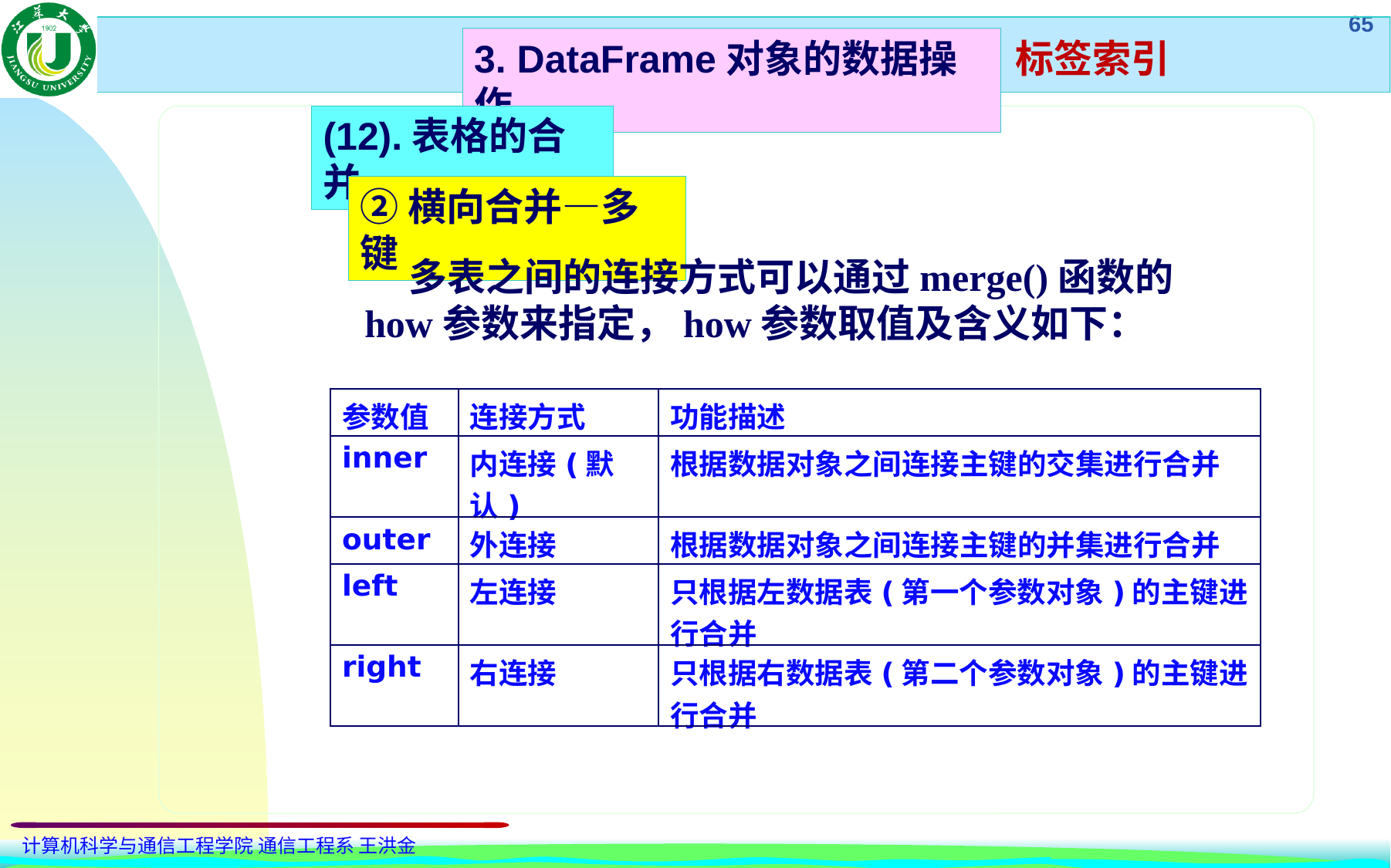

标签索引
3. DataFrame对象的数据操作
(12).表格的合并
②横向合并—多键​​
    多表之间的连接方式可以通过merge()函数的how参数来指定，how参数取值及含义如下：
| 参数值 | 连接方式 | 功能描述 |
| --- | --- | --- |
| inner | 内连接(默认) | 根据数据对象之间连接主键的交集进行合并 |
| outer | 外连接 | 根据数据对象之间连接主键的并集进行合并 |
| left | 左连接 | 只根据左数据表(第一个参数对象)的主键进行合并 |
| right | 右连接 | 只根据右数据表(第二个参数对象)的主键进行合并 |